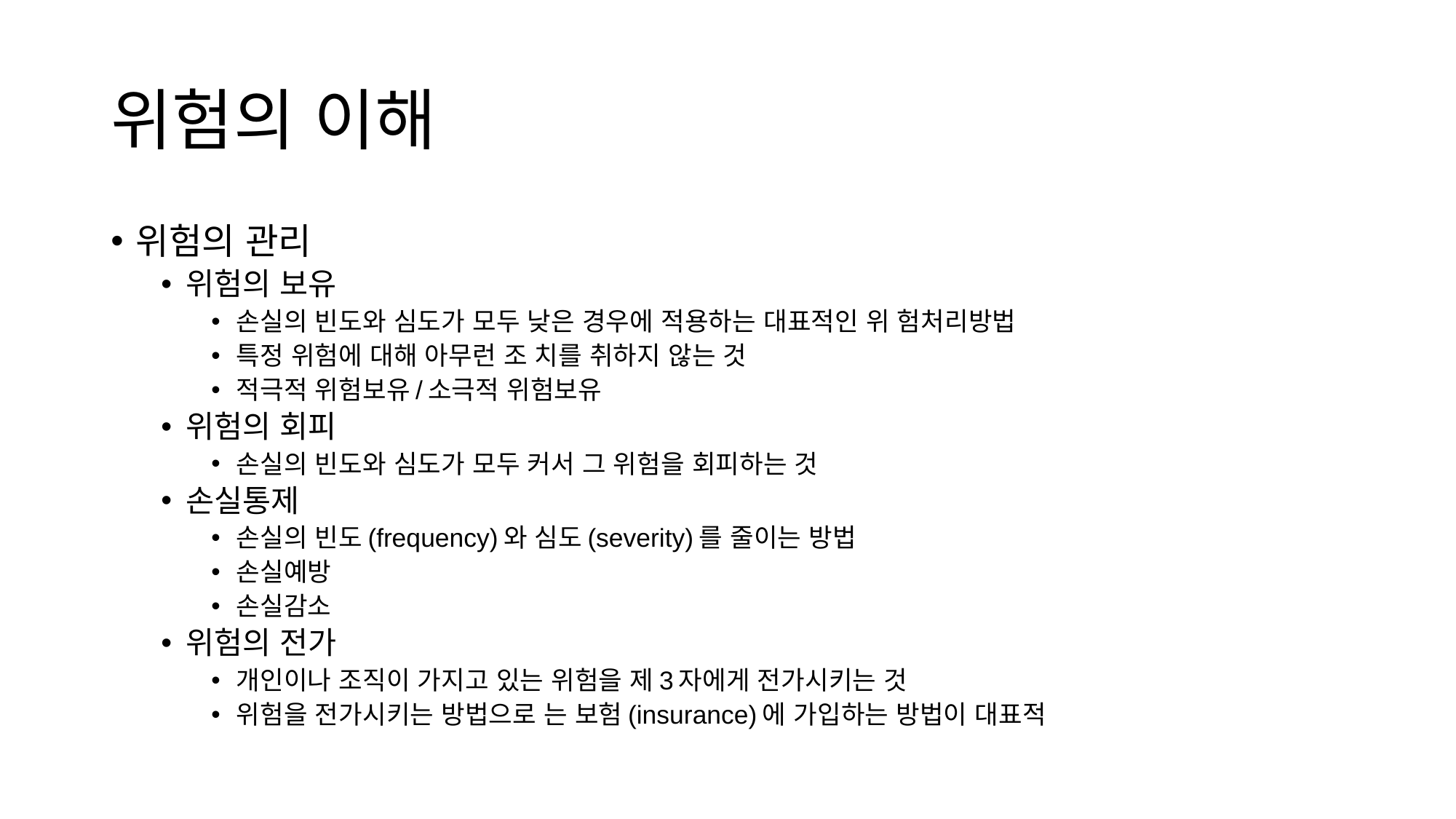

# 위험의 이해
위험의 관리
위험의 보유
손실의 빈도와 심도가 모두 낮은 경우에 적용하는 대표적인 위 험처리방법
특정 위험에 대해 아무런 조 치를 취하지 않는 것
적극적 위험보유/소극적 위험보유
위험의 회피
손실의 빈도와 심도가 모두 커서 그 위험을 회피하는 것
손실통제
손실의 빈도(frequency)와 심도(severity)를 줄이는 방법
손실예방
손실감소
위험의 전가
개인이나 조직이 가지고 있는 위험을 제3자에게 전가시키는 것
위험을 전가시키는 방법으로 는 보험(insurance)에 가입하는 방법이 대표적